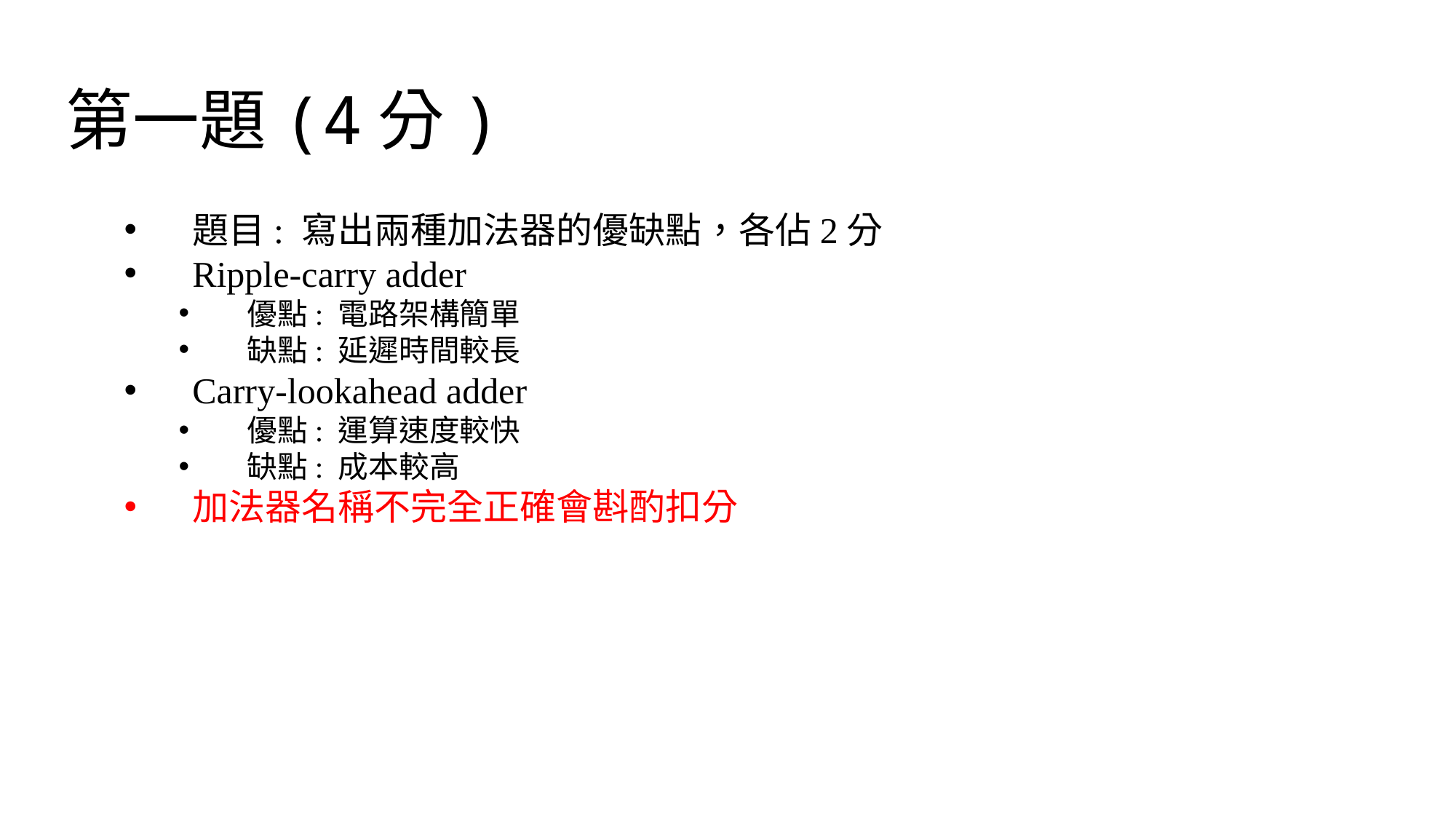

# 第一題(4分)
題目: 寫出兩種加法器的優缺點，各佔2分
Ripple-carry adder
優點: 電路架構簡單
缺點: 延遲時間較長
Carry-lookahead adder
優點: 運算速度較快
缺點: 成本較高
加法器名稱不完全正確會斟酌扣分